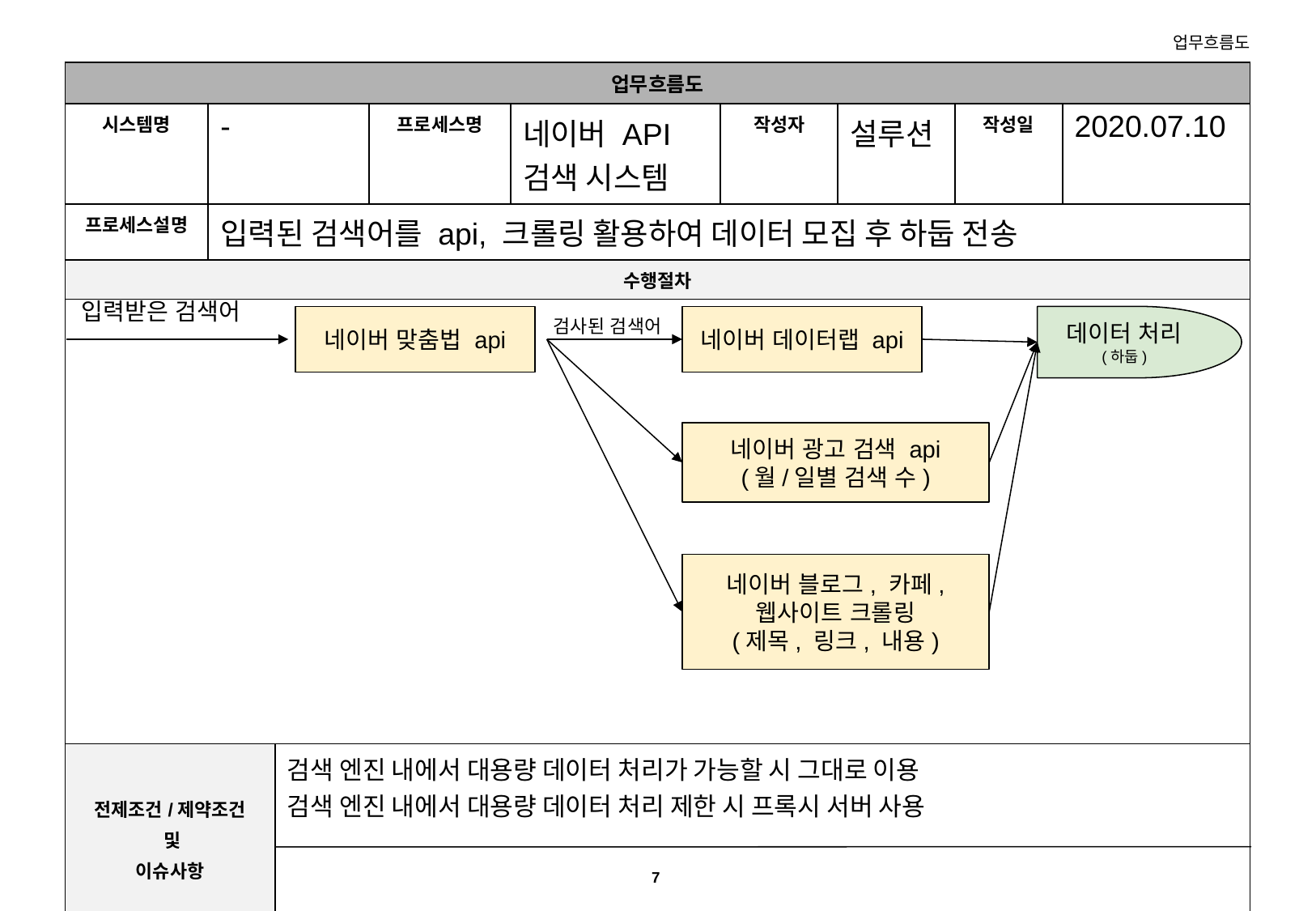

| 업무흐름도 |  |  |  |  |  |  |  |  |
| --- | --- | --- | --- | --- | --- | --- | --- | --- |
| 시스템명 | - |  | 프로세스명 | 네이버 API 검색 시스템 | 작성자 | 설루션 | 작성일 | 2020.07.10 |
| 프로세스설명 | 입력된 검색어를 api, 크롤링 활용하여 데이터 모집 후 하둡 전송 |  |  |  |  |  |  |  |
| 수행절차 |  |  |  |  |  |  |  |  |
|  |  |  |  |  |  |  |  |  |
| 전제조건/제약조건 및 이슈사항 |  | 검색 엔진 내에서 대용량 데이터 처리가 가능할 시 그대로 이용 검색 엔진 내에서 대용량 데이터 처리 제한 시 프록시 서버 사용 |  |  |  |  |  |  |
입력받은 검색어
검사된 검색어
네이버 맞춤법 api
네이버 데이터랩 api
데이터 처리
(하둡)
네이버 광고 검색 api
(월/일별 검색 수)

네이버 블로그, 카페, 웹사이트 크롤링
(제목, 링크, 내용)